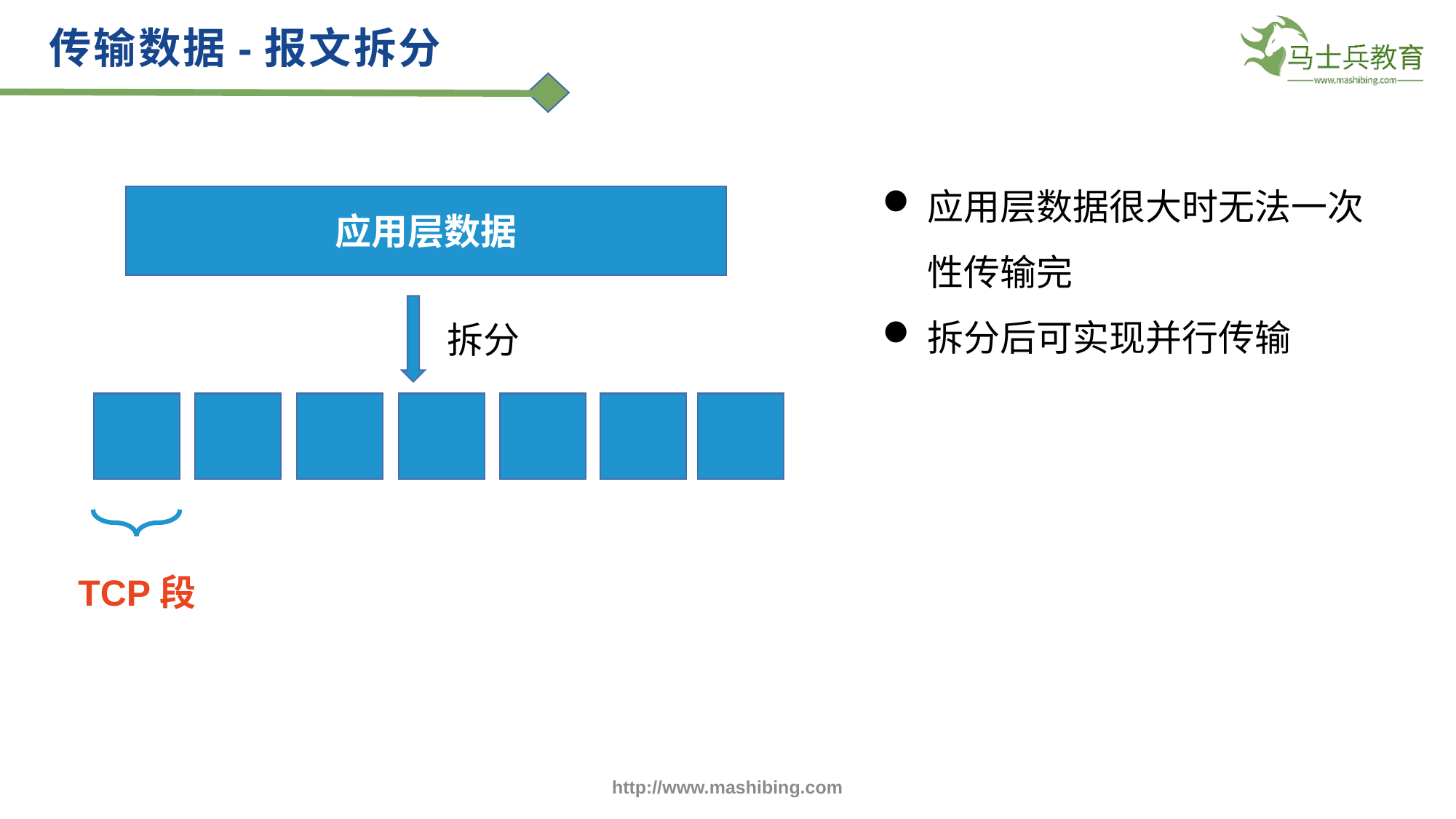

传输数据-报文拆分
应用层数据很大时无法一次性传输完
拆分后可实现并行传输
应用层数据

拆分

TCP段